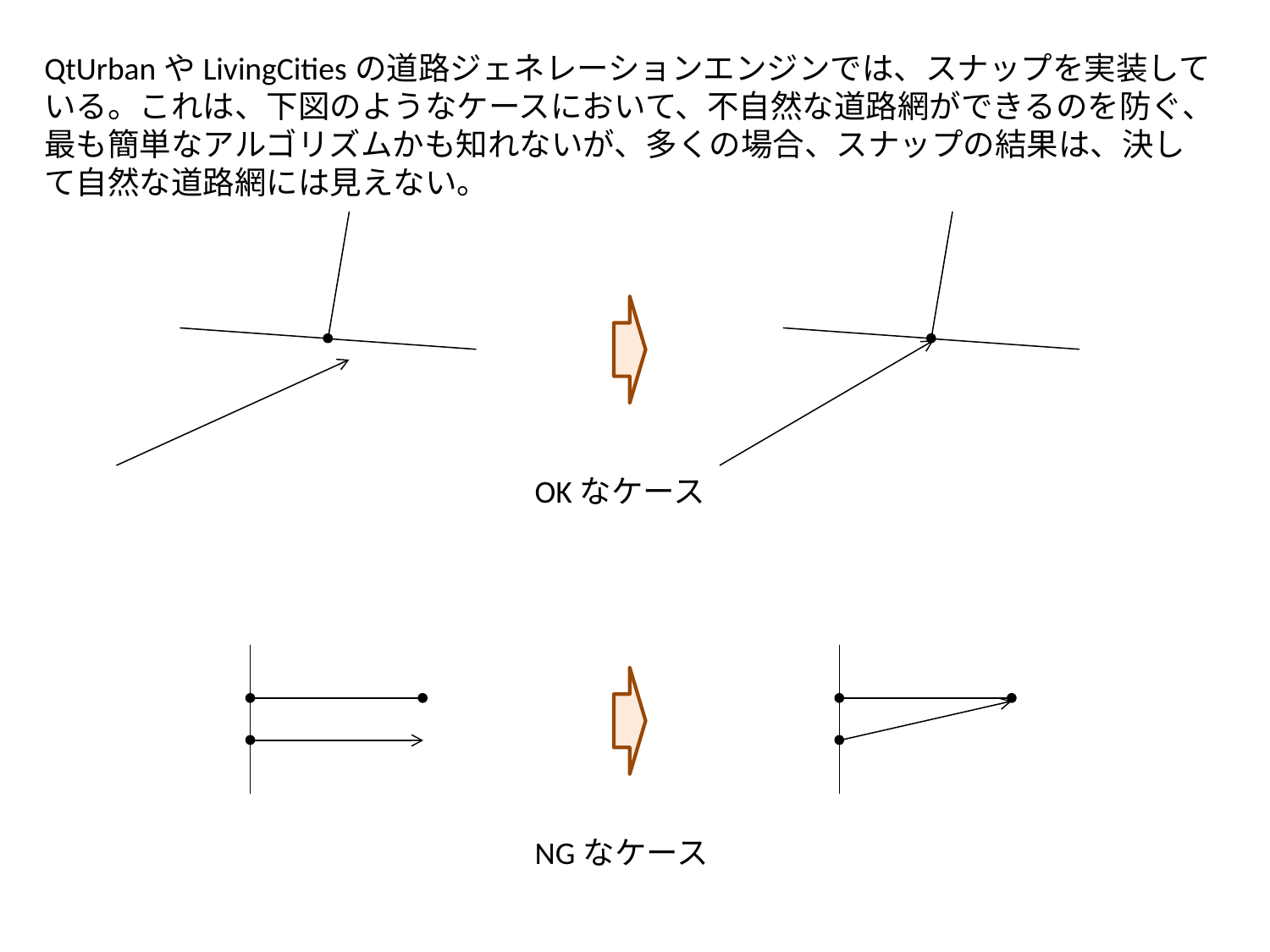

QtUrbanやLivingCitiesの道路ジェネレーションエンジンでは、スナップを実装している。これは、下図のようなケースにおいて、不自然な道路網ができるのを防ぐ、最も簡単なアルゴリズムかも知れないが、多くの場合、スナップの結果は、決して自然な道路網には見えない。

OKなケース

NGなケース